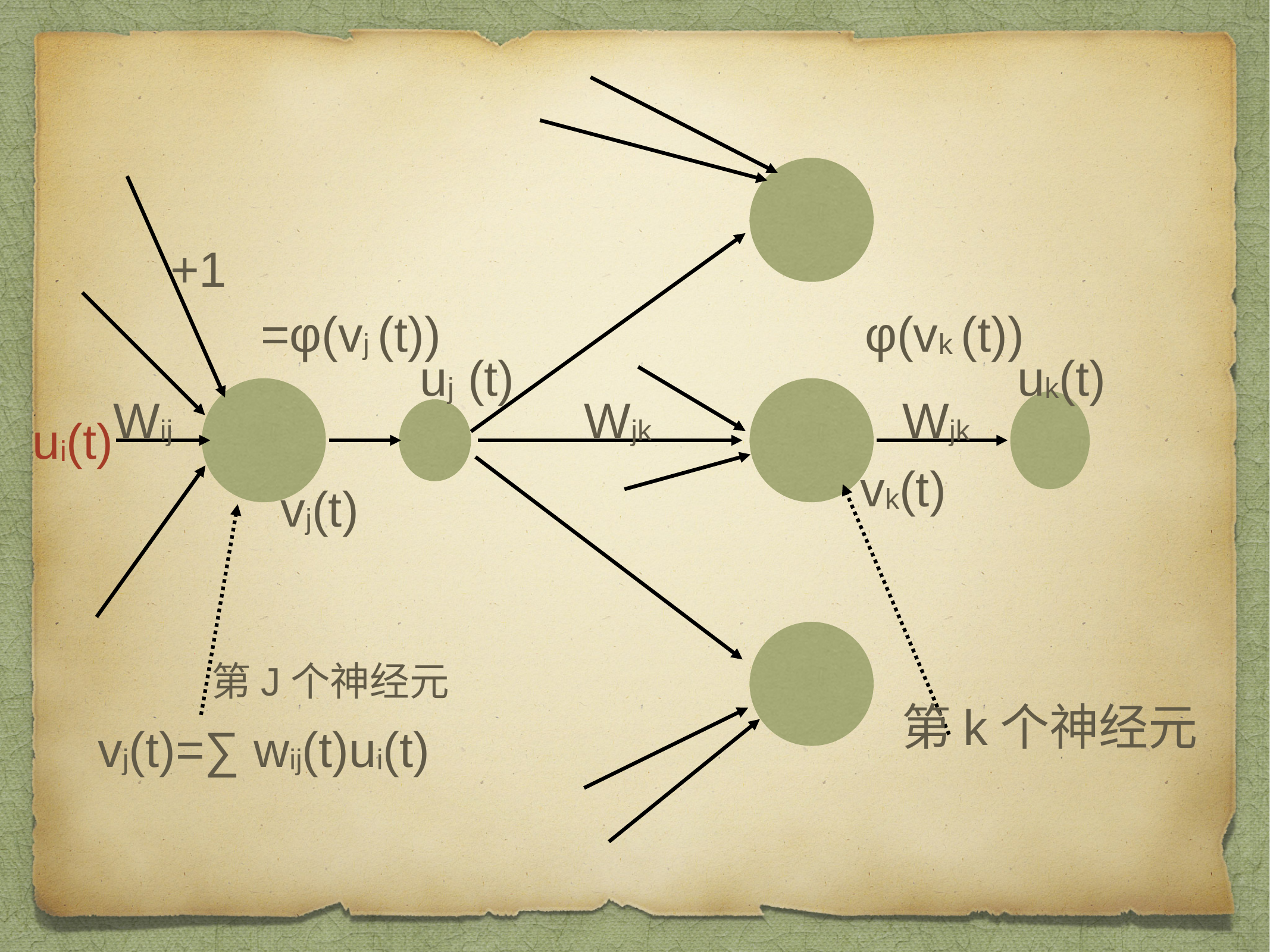

+1

=φ(vj (t))
φ(vk (t))
uj (t)
uk(t)

Wij
Wjk
Wjk

ui(t)

vk(t)

vj(t)

第J个神经元
第k个神经元

vj(t)=∑ wij(t)ui(t)